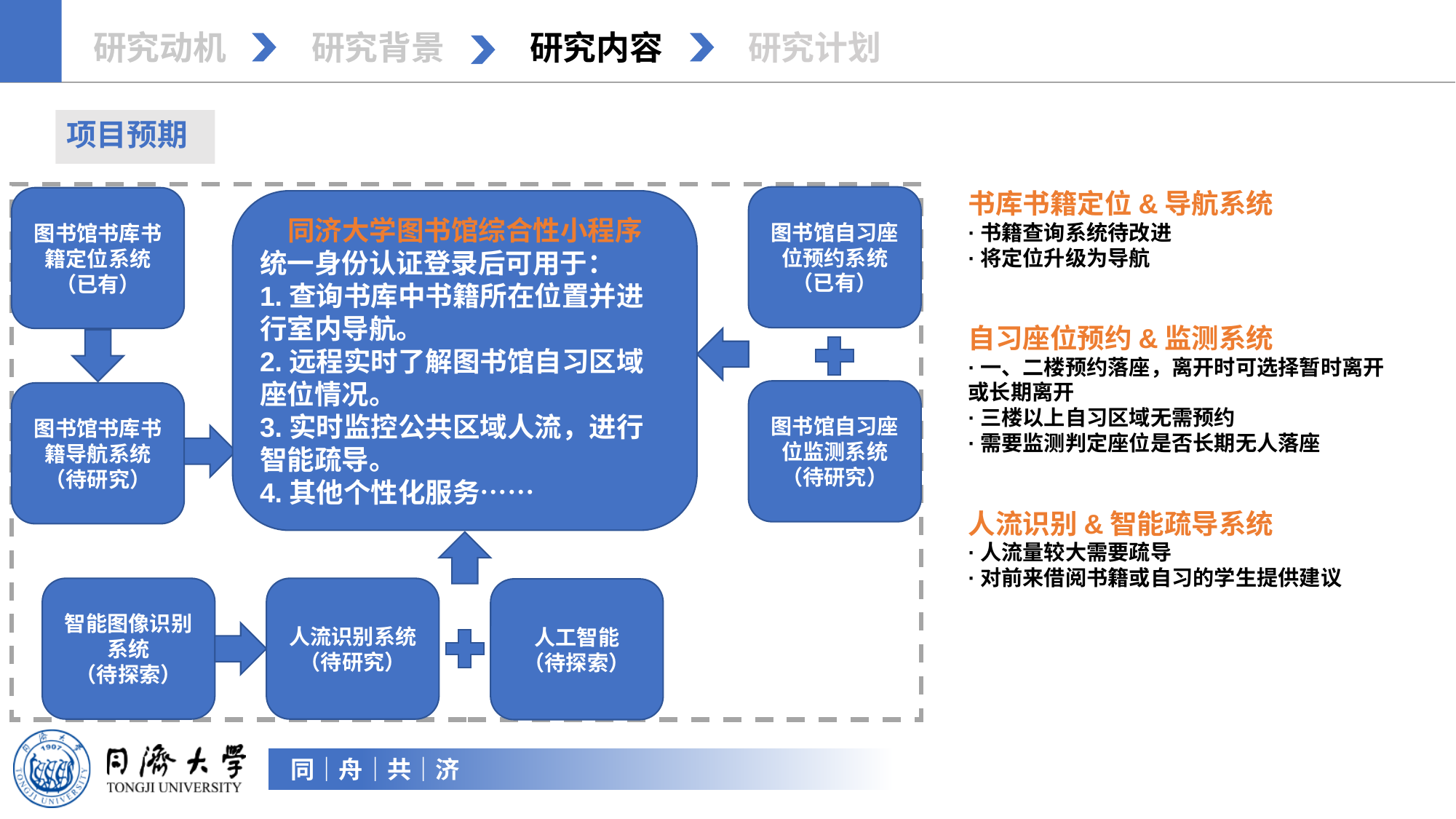

项目预期
现有难点：

书库书籍定位&导航系统
·书籍查询系统待改进
·将定位升级为导航

自习座位预约&监测系统
·一、二楼预约落座，离开时可选择暂时离开或长期离开
·三楼以上自习区域无需预约
·需要监测判定座位是否长期无人落座

人流识别&智能疏导系统
·人流量较大需要疏导
·对前来借阅书籍或自习的学生提供建议

图书馆自习座位预约系统
（已有）
图书馆书库书籍定位系统
（已有）
同济大学图书馆综合性小程序
统一身份认证登录后可用于：
1.查询书库中书籍所在位置并进行室内导航。
2.远程实时了解图书馆自习区域座位情况。
3.实时监控公共区域人流，进行智能疏导。
4.其他个性化服务……

图书馆自习座位监测系统
（待研究）
图书馆书库书籍导航系统
（待研究）

智能图像识别系统
（待探索）
人流识别系统
（待研究）
人工智能
（待探索）